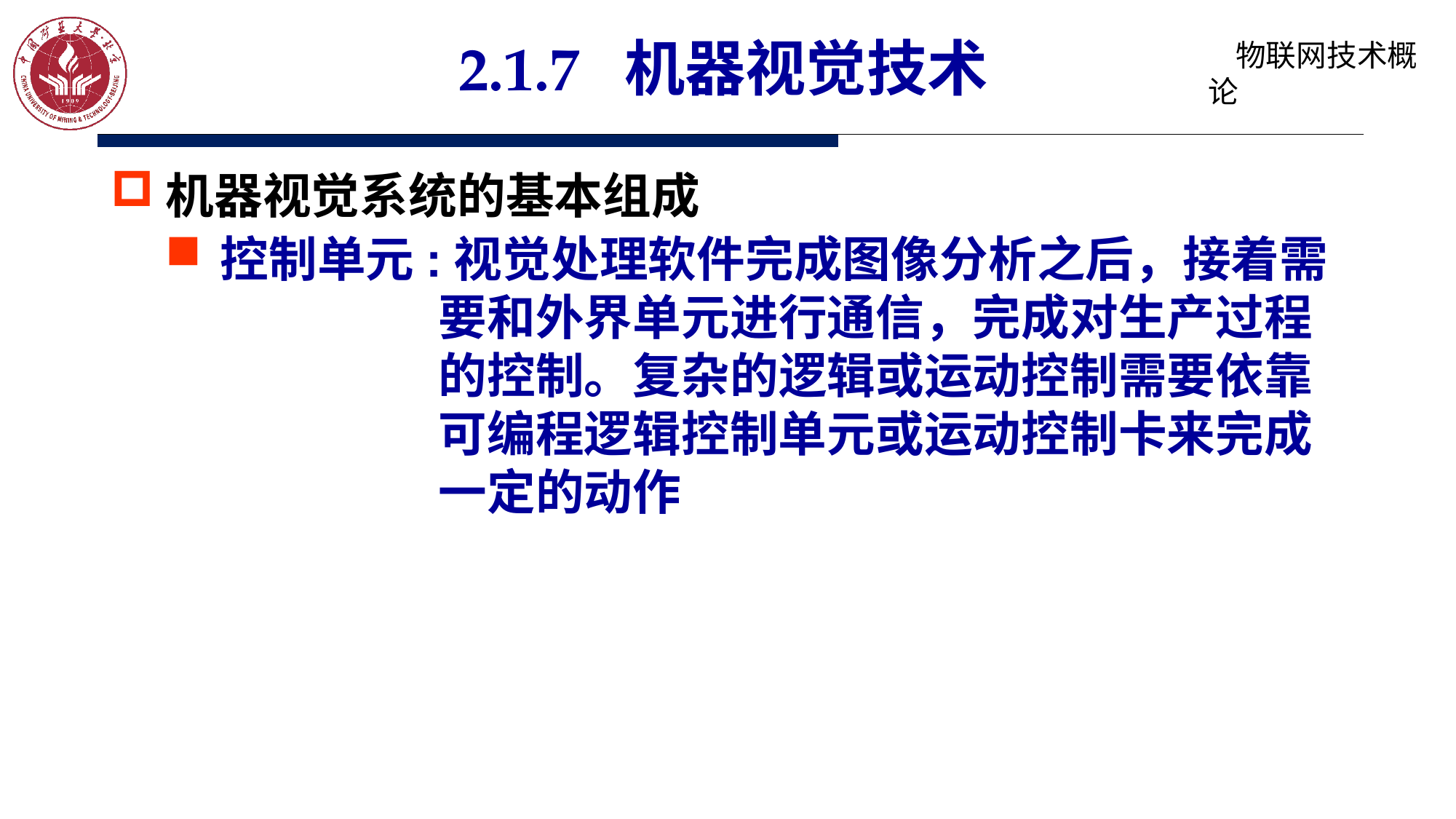

# 2.1.7  机器视觉技术
机器视觉系统的基本组成
控制单元:视觉处理软件完成图像分析之后，接着需		要和外界单元进行通信，完成对生产过程		的控制。复杂的逻辑或运动控制需要依靠		可编程逻辑控制单元或运动控制卡来完成		一定的动作